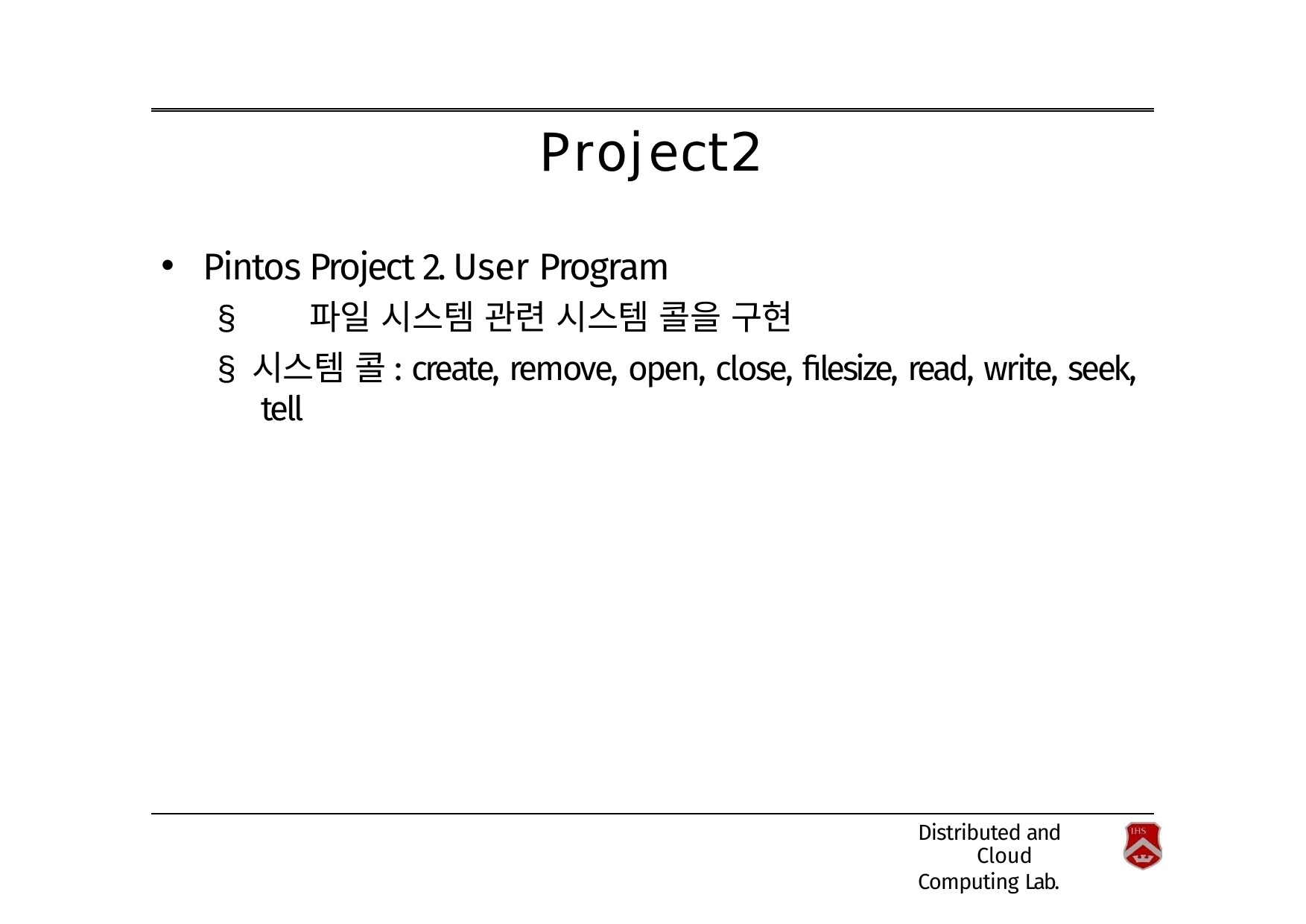

# Project2
Pintos Project 2. User Program
§	파일 시스템 관련 시스템 콜을 구현
§	시스템 콜: create, remove, open, close, filesize, read, write, seek,  tell

Distributed and Cloud
Computing Lab.